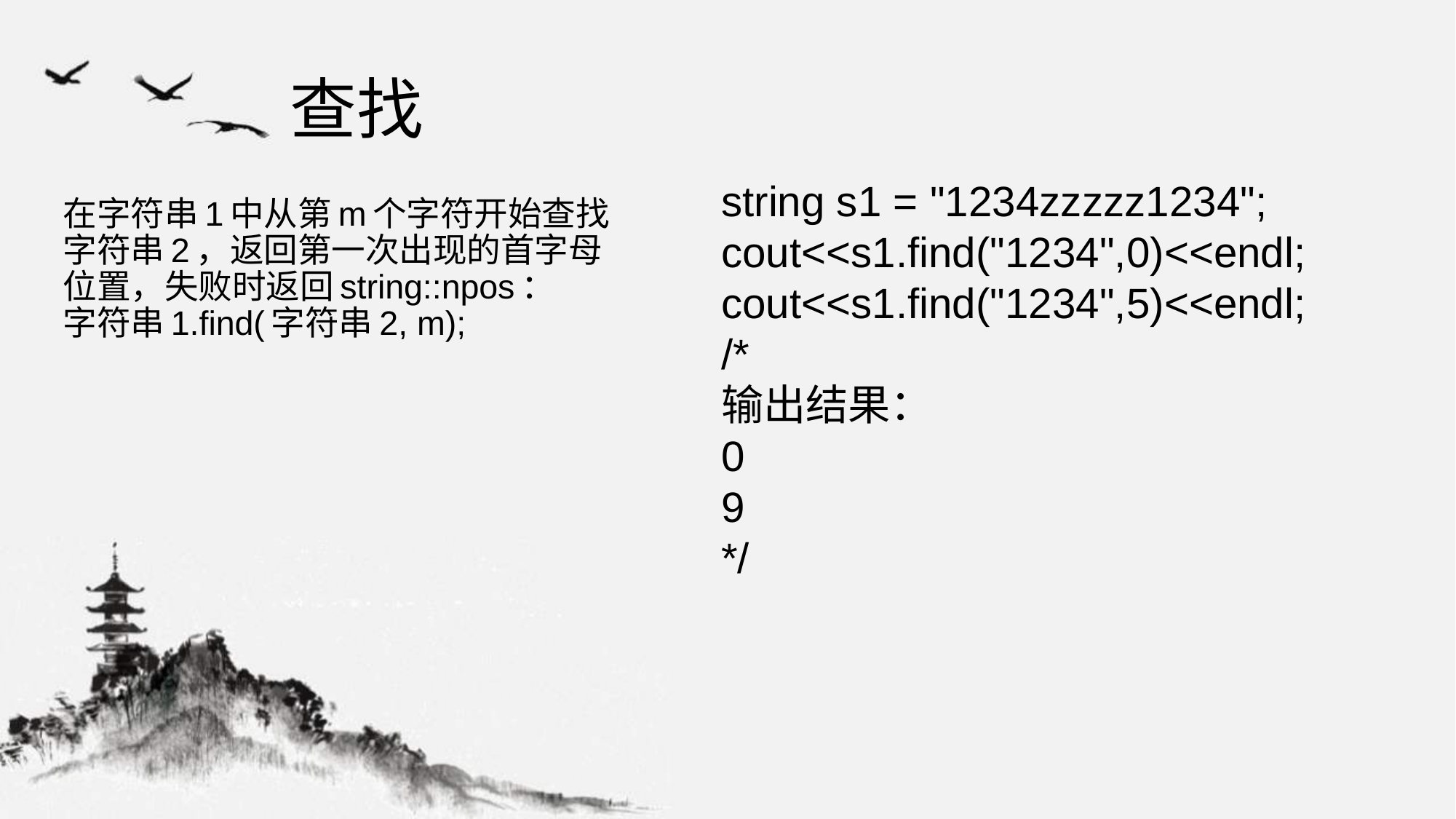

# 查找
string s1 = "1234zzzzz1234";
cout<<s1.find("1234",0)<<endl;
cout<<s1.find("1234",5)<<endl;
/*
输出结果：
0
9
*/
在字符串1中从第m个字符开始查找字符串2，返回第一次出现的首字母位置，失败时返回string::npos：
字符串1.find(字符串2, m);